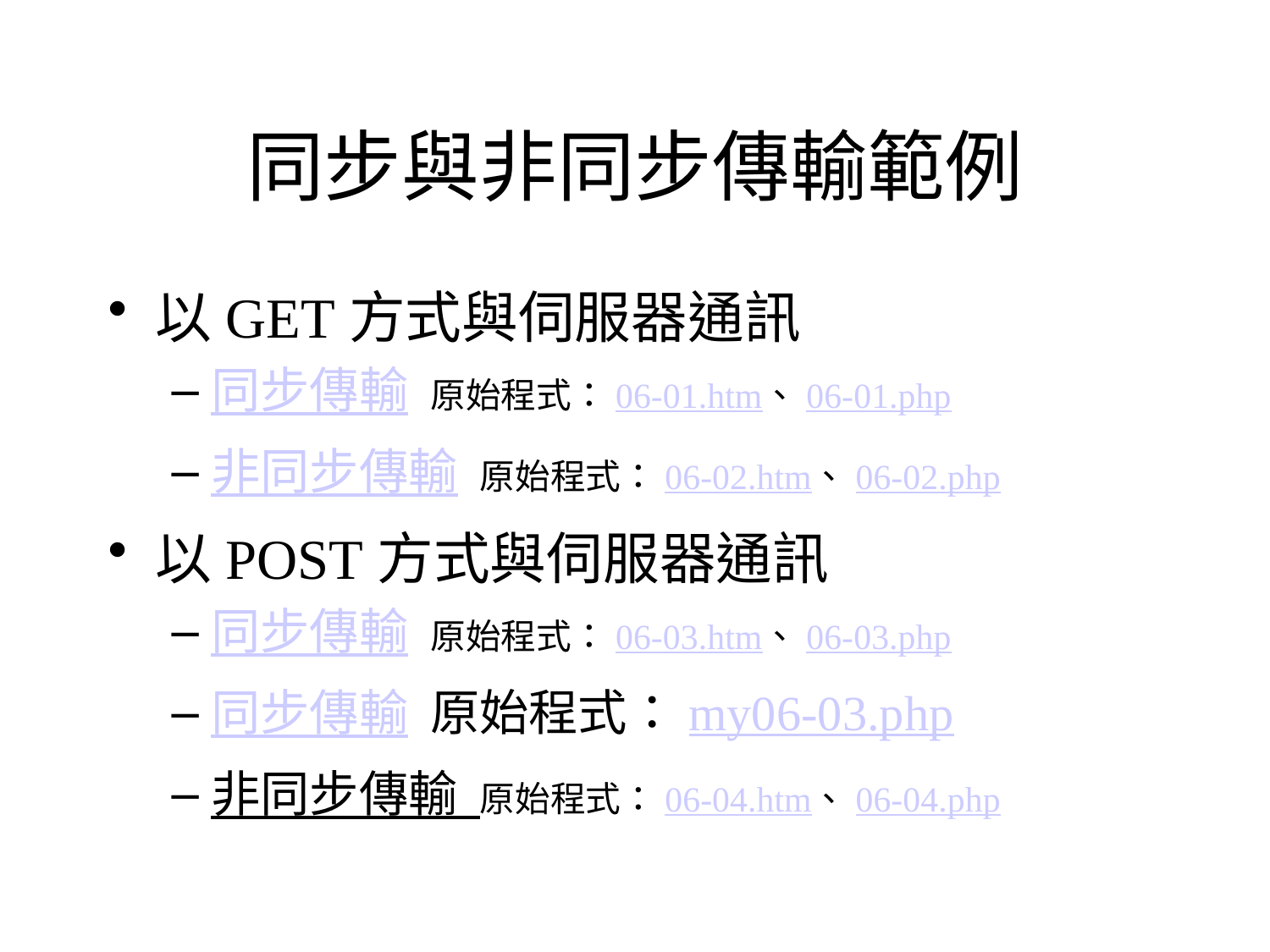

# 同步與非同步傳輸範例
以GET方式與伺服器通訊
同步傳輸  原始程式：06-01.htm、06-01.php
非同步傳輸  原始程式：06-02.htm、06-02.php
以POST方式與伺服器通訊
同步傳輸  原始程式：06-03.htm、06-03.php
同步傳輸  原始程式：my06-03.php
非同步傳輸  原始程式：06-04.htm、06-04.php